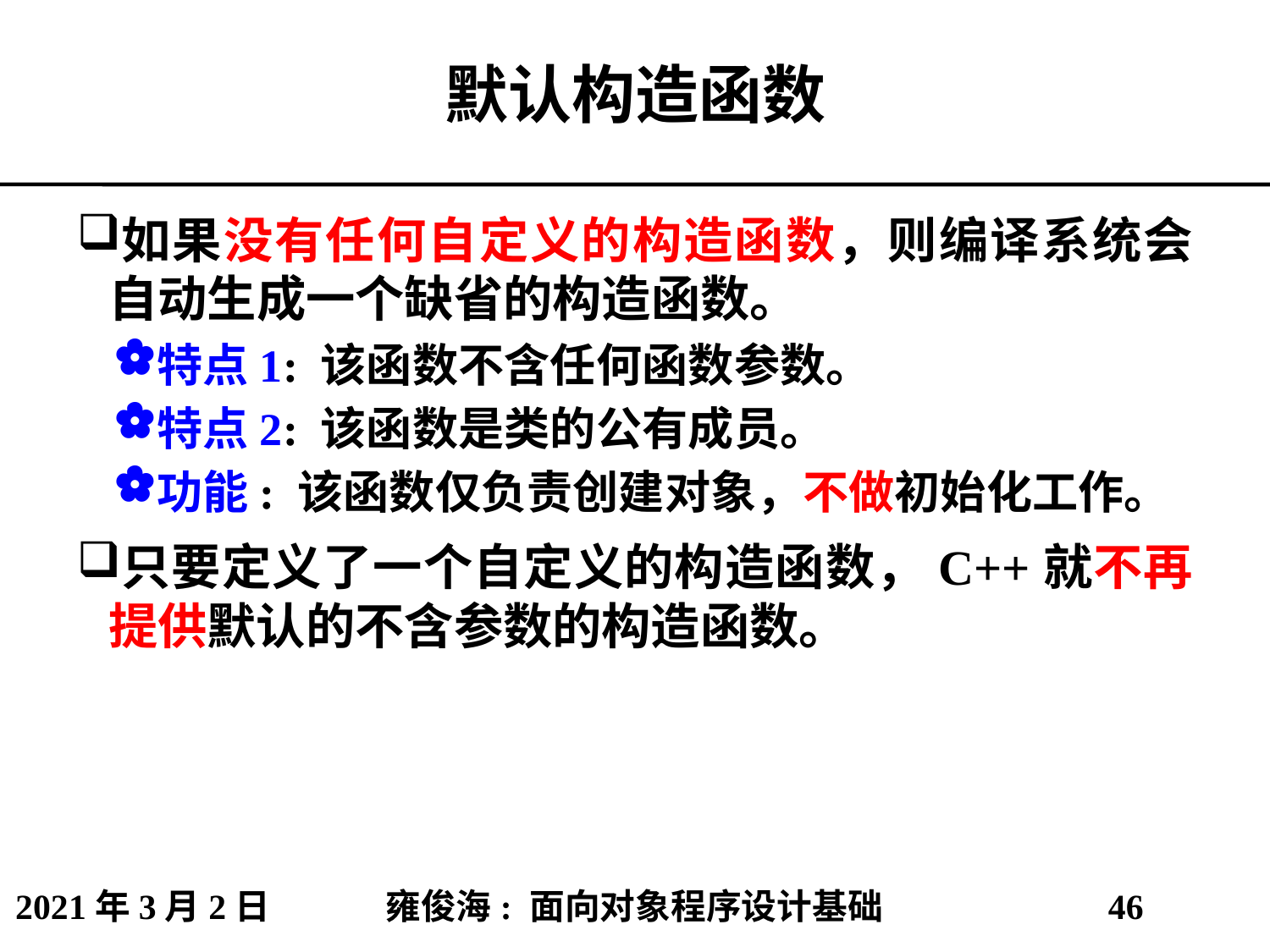

# 默认构造函数

如果没有任何自定义的构造函数，则编译系统会自动生成一个缺省的构造函数。
特点1: 该函数不含任何函数参数。
特点2: 该函数是类的公有成员。
功能: 该函数仅负责创建对象，不做初始化工作。
只要定义了一个自定义的构造函数，C++就不再提供默认的不含参数的构造函数。
2021年3月2日
雍俊海: 面向对象程序设计基础
46